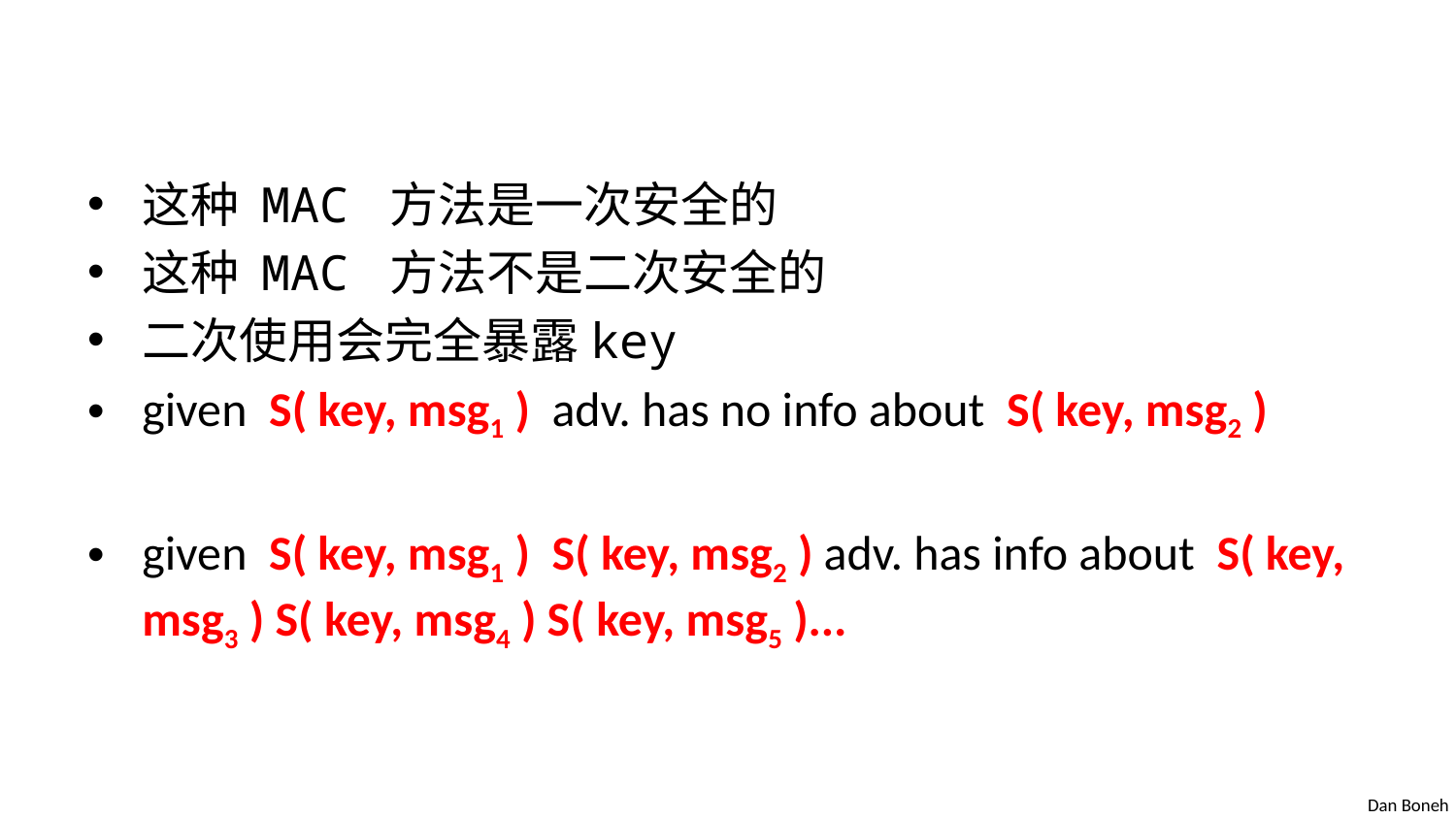

#
这种 MAC 方法是一次安全的
这种 MAC 方法不是二次安全的
二次使用会完全暴露key
given  S( key, msg1 )  adv. has no info about  S( key, msg2 )

given  S( key, msg1 )  S( key, msg2 ) adv. has info about  S( key, msg3 ) S( key, msg4 ) S( key, msg5 )...